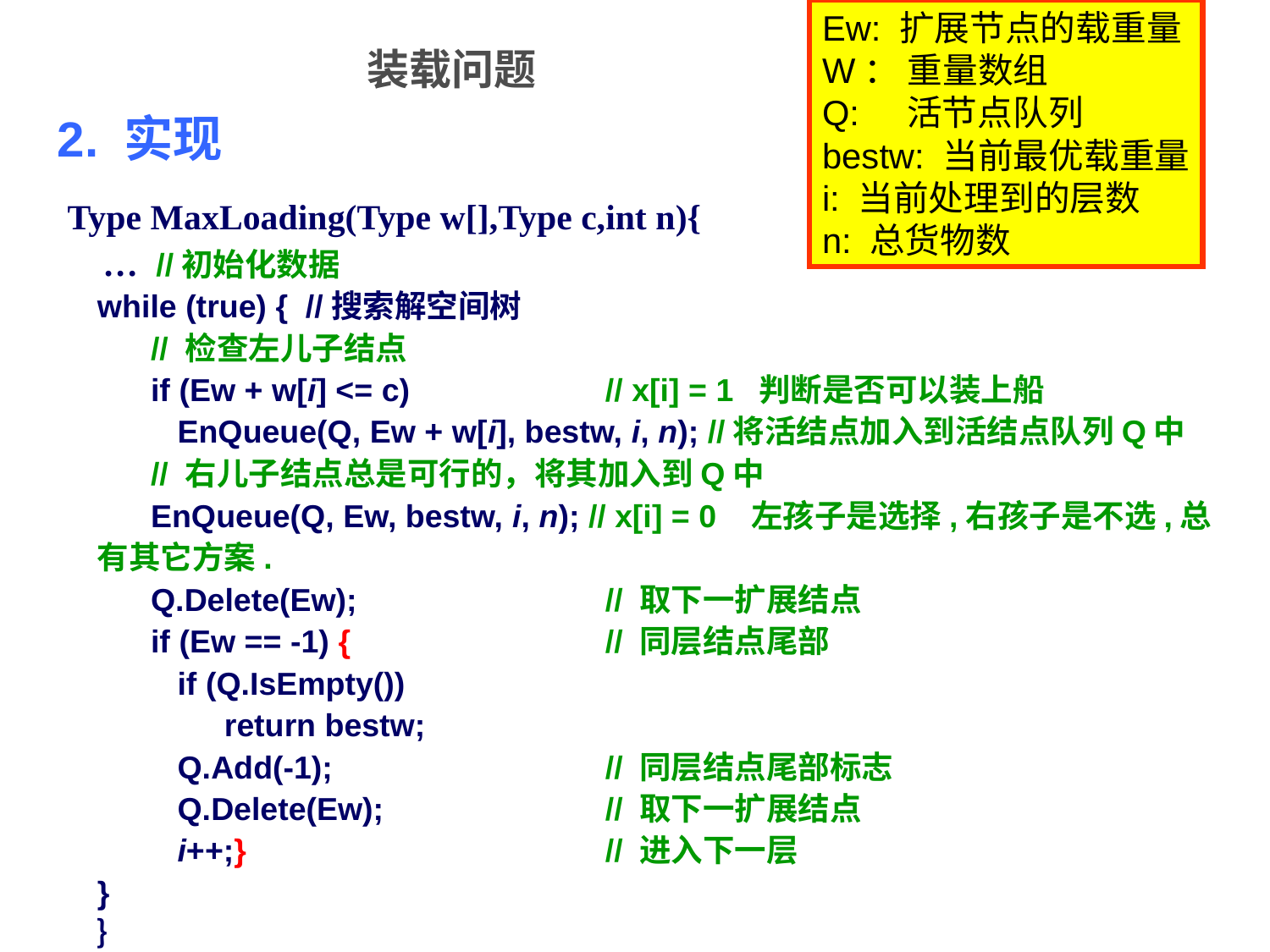

Ew: 扩展节点的载重量
W： 重量数组
Q:    活节点队列
bestw: 当前最优载重量
i: 当前处理到的层数
n: 总货物数
# 装载问题
2. 实现
Type MaxLoading(Type w[],Type c,int n){
    …  //初始化数据
while (true) {  //搜索解空间树
      // 检查左儿子结点
      if (Ew + w[i] <= c) 		// x[i] = 1  判断是否可以装上船
         EnQueue(Q, Ew + w[i], bestw, i, n); //将活结点加入到活结点队列Q中
      // 右儿子结点总是可行的，将其加入到Q中
      EnQueue(Q, Ew, bestw, i, n); // x[i] = 0   左孩子是选择,右孩子是不选,总有其它方案.
      Q.Delete(Ew);     		// 取下一扩展结点
      if (Ew == -1) {      		// 同层结点尾部
         if (Q.IsEmpty())
	return bestw;
         Q.Add(-1);        		// 同层结点尾部标志
         Q.Delete(Ew);  		// 取下一扩展结点
         i++;}                 		// 进入下一层
}
｝